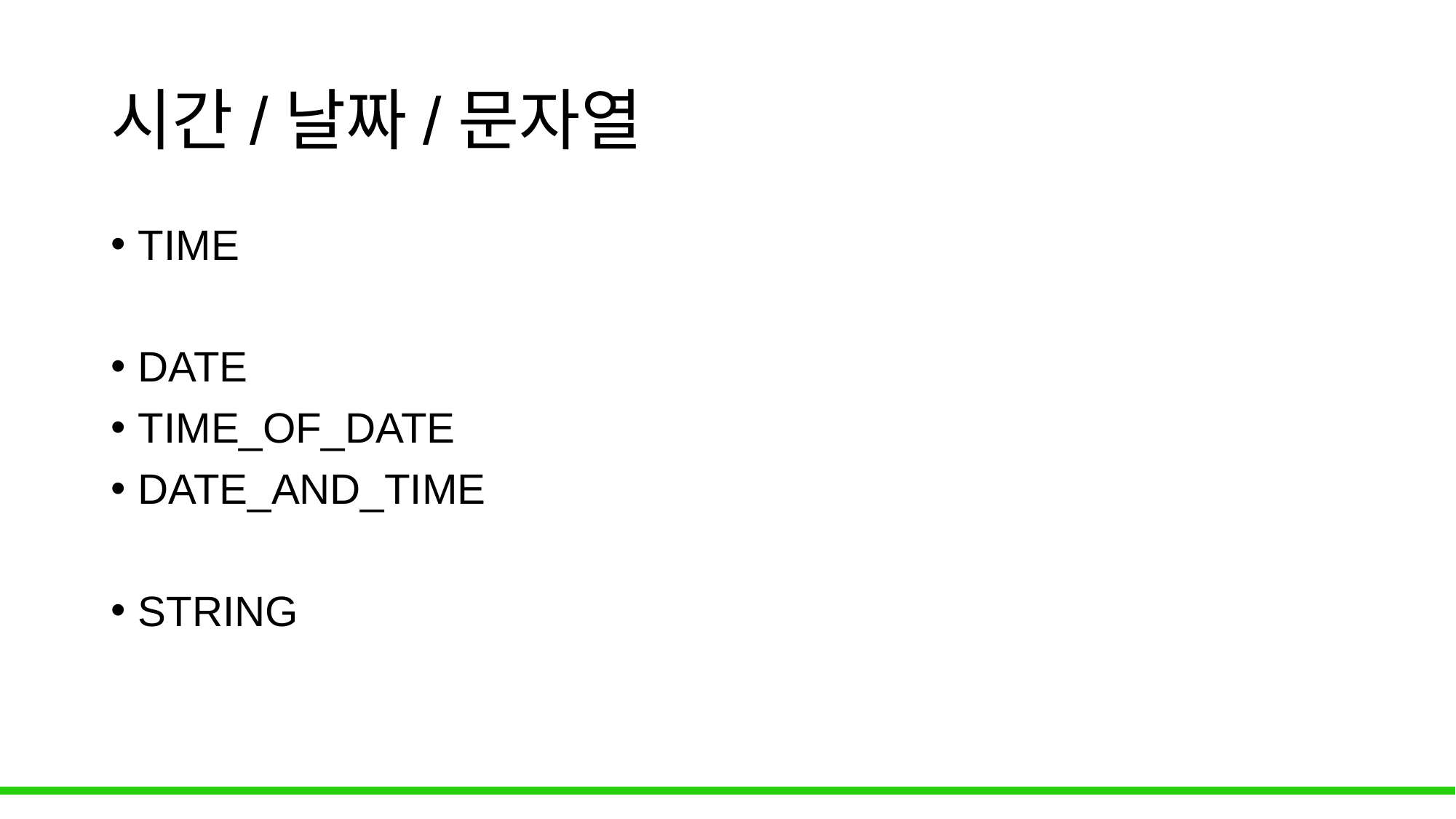

# 시간/날짜/문자열
TIME

DATE
TIME_OF_DATE
DATE_AND_TIME

STRING